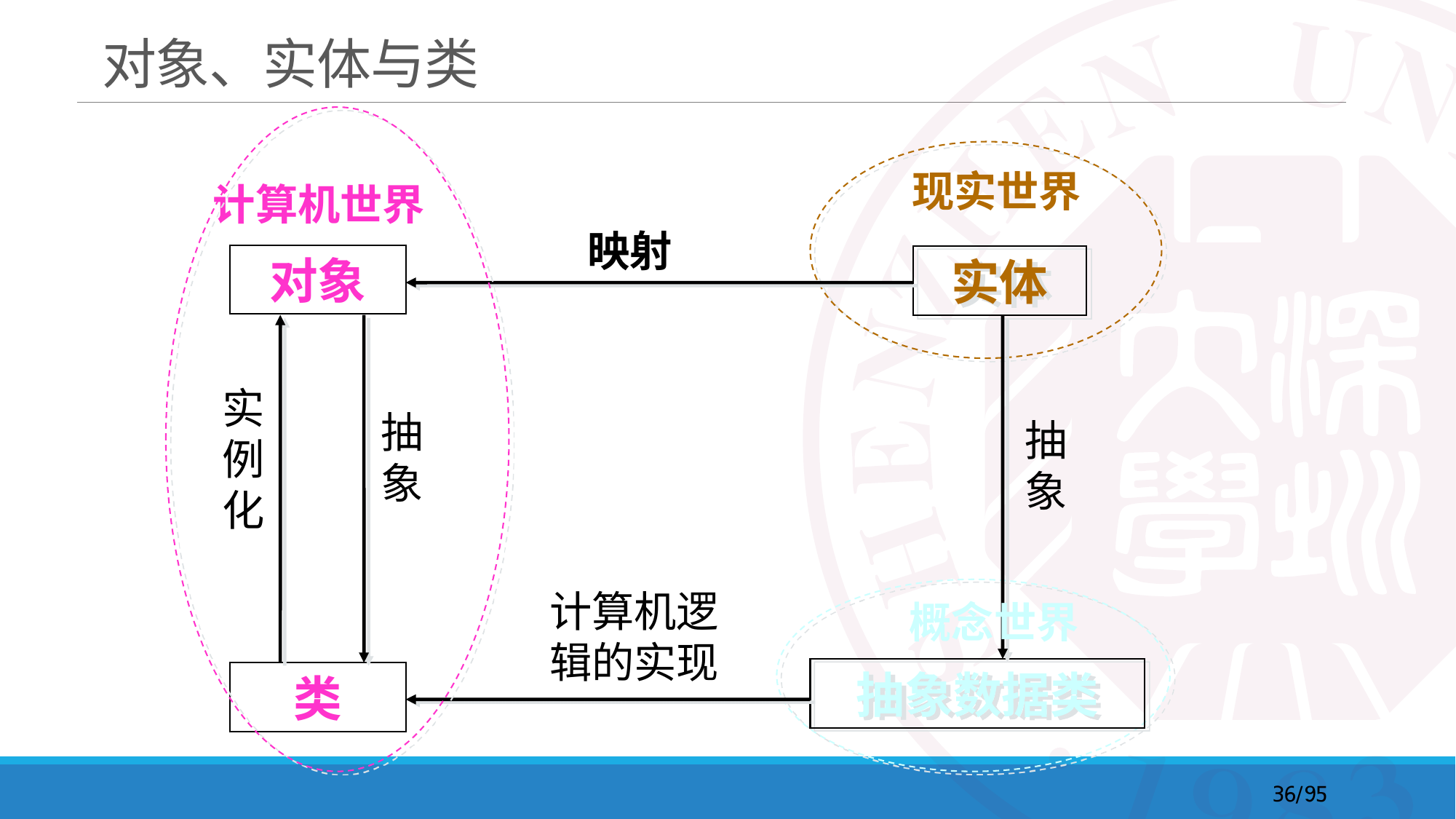

# 对象、实体与类

现实世界
计算机世界
映射
对象
实体

实
例
化
抽
象
抽
象
概念世界
计算机逻
辑的实现
抽象数据类
类

36/95